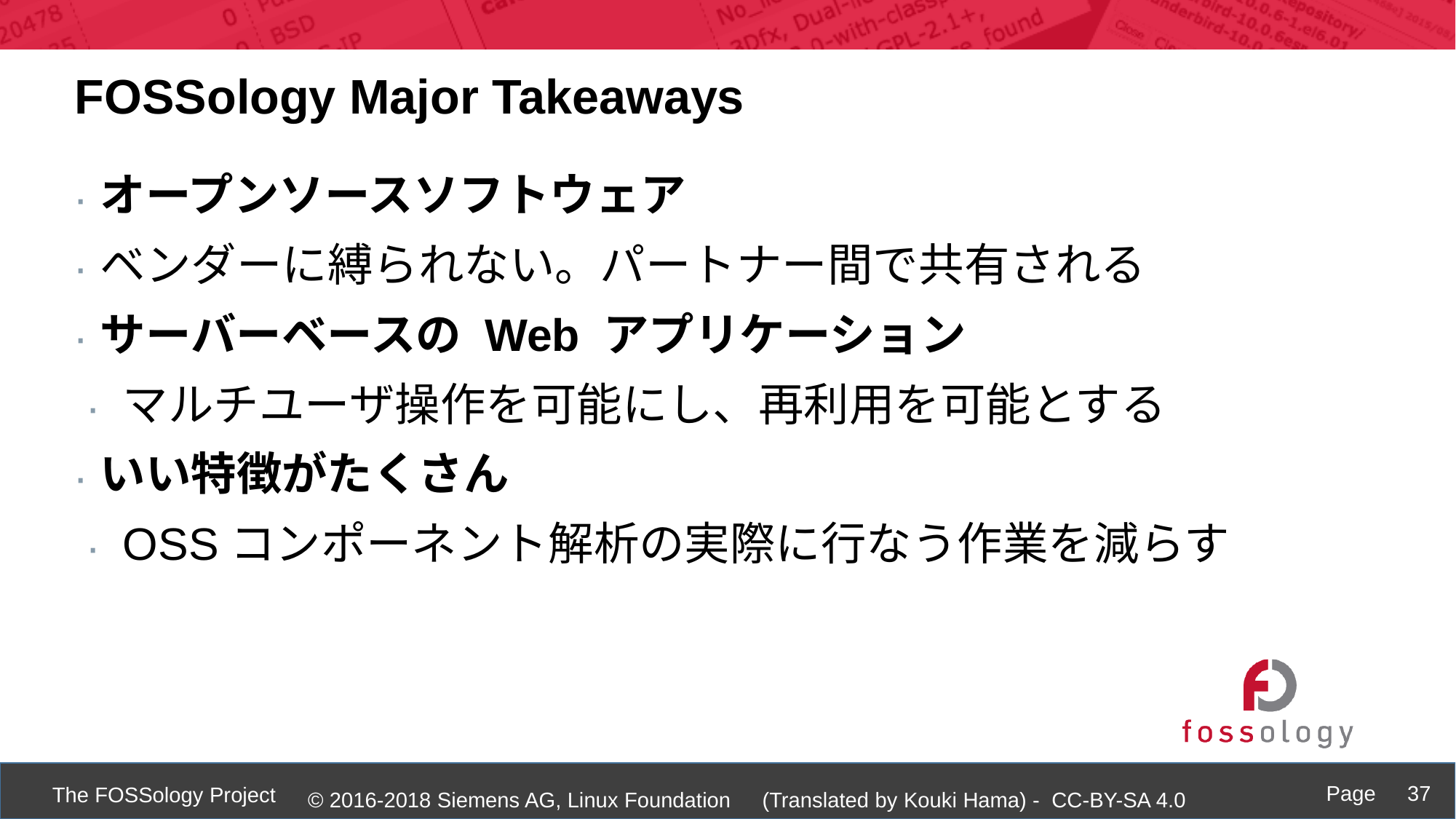

FOSSology Major Takeaways

オープンソースソフトウェア
ベンダーに縛られない。パートナー間で共有される
サーバーベースの Web アプリケーション
マルチユーザ操作を可能にし、再利用を可能とする
いい特徴がたくさん
OSSコンポーネント解析の実際に行なう作業を減らす